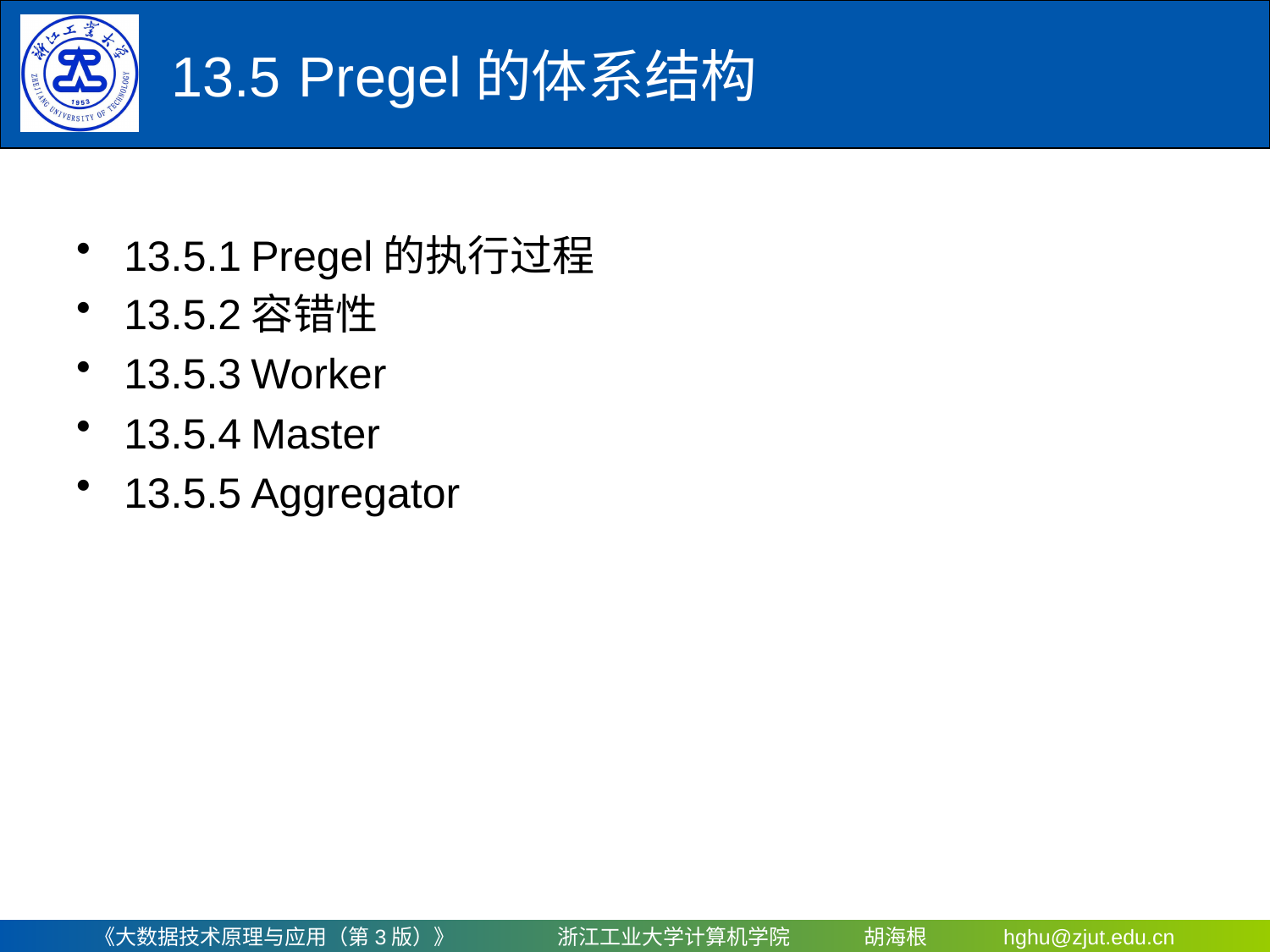

# 13.5	Pregel的体系结构
13.5.1	Pregel的执行过程
13.5.2	容错性
13.5.3	Worker
13.5.4	Master
13.5.5	Aggregator